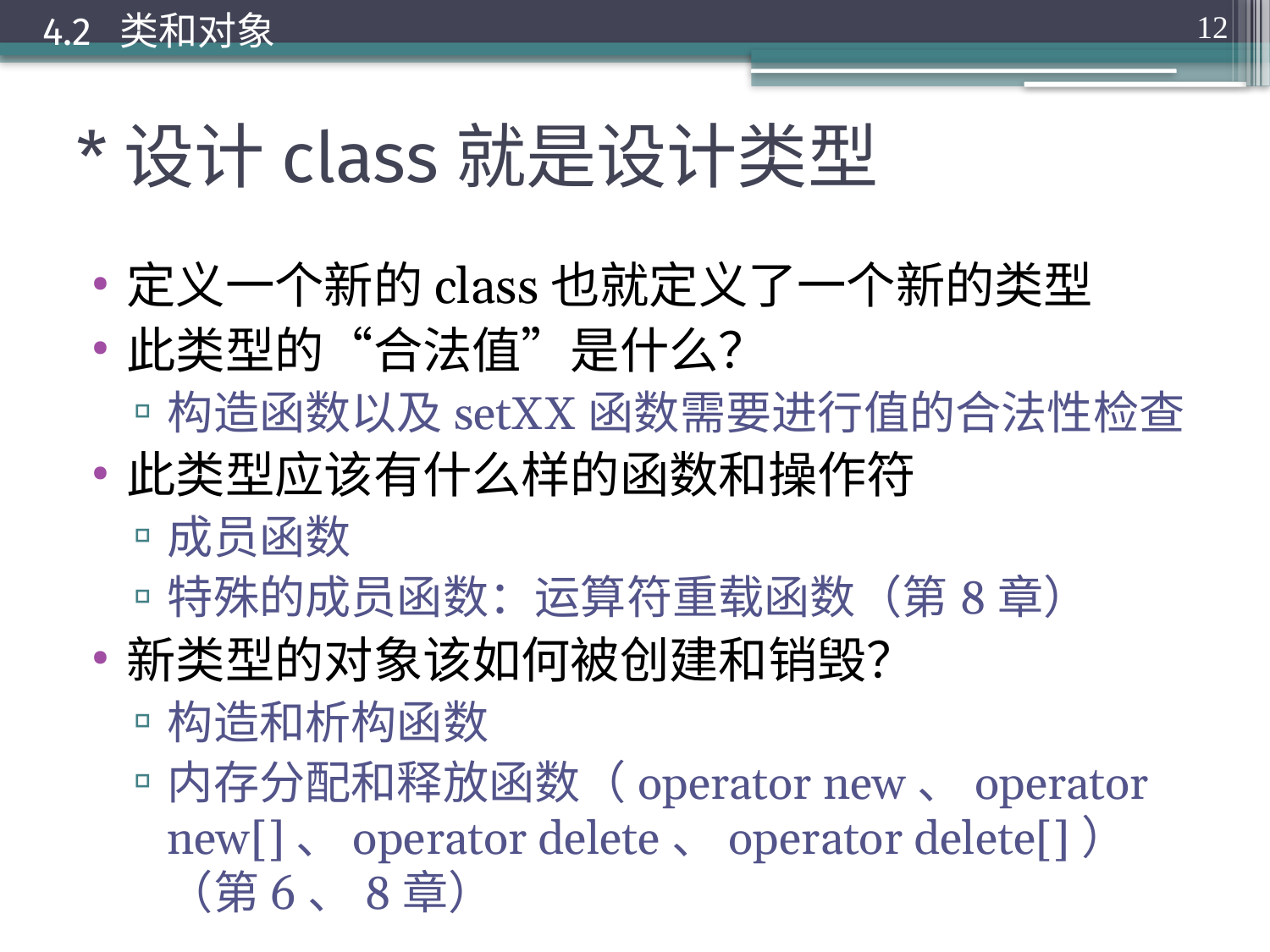

4.2  类和对象
12
# *设计class就是设计类型
定义一个新的class也就定义了一个新的类型
此类型的“合法值”是什么？
构造函数以及setXX函数需要进行值的合法性检查
此类型应该有什么样的函数和操作符
成员函数
特殊的成员函数：运算符重载函数（第8章）
新类型的对象该如何被创建和销毁？
构造和析构函数
内存分配和释放函数（operator new、operator new[]、operator delete、operator delete[]）（第6、8章）